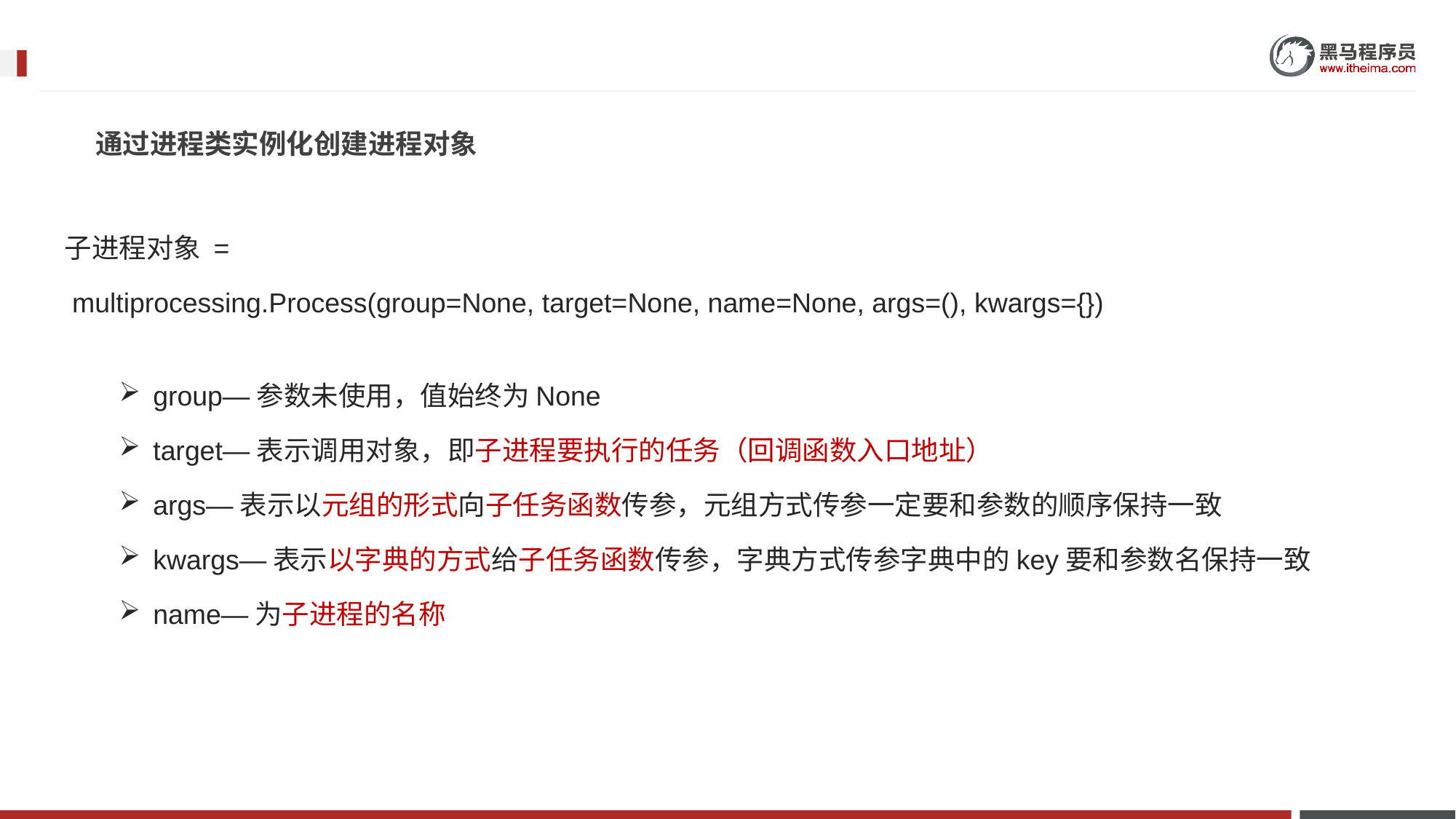

通过进程类实例化创建进程对象
子进程对象 =
 multiprocessing.Process(group=None, target=None, name=None, args=(), kwargs={})

group—参数未使用，值始终为None
target—表示调用对象，即子进程要执行的任务（回调函数入口地址）
args—表示以元组的形式向子任务函数传参，元组方式传参一定要和参数的顺序保持一致
kwargs—表示以字典的方式给子任务函数传参，字典方式传参字典中的key要和参数名保持一致
name—为子进程的名称